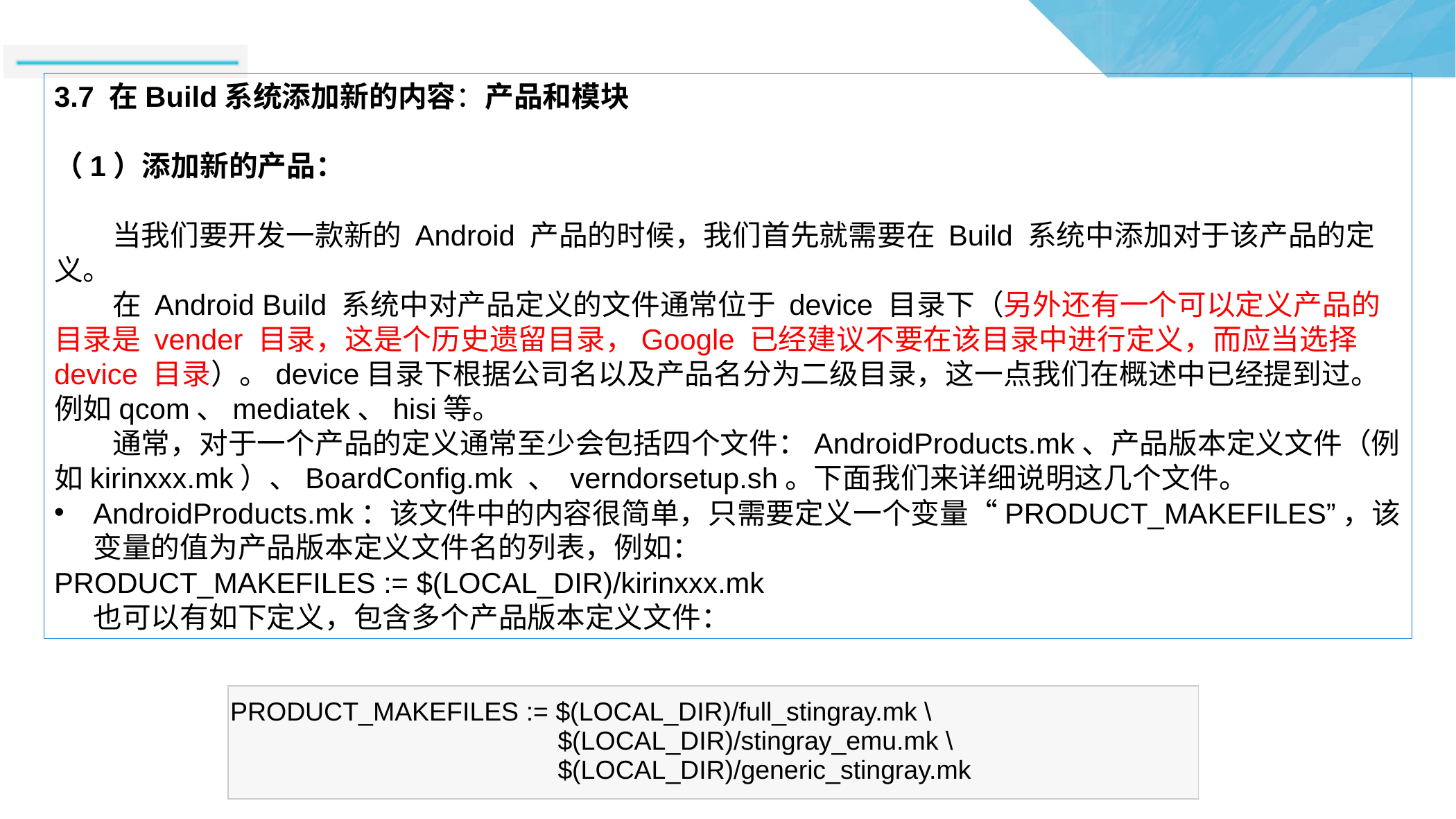

3.7 在Build系统添加新的内容：产品和模块

（1）添加新的产品：

        当我们要开发一款新的 Android 产品的时候，我们首先就需要在 Build 系统中添加对于该产品的定义。
        在 Android Build 系统中对产品定义的文件通常位于 device 目录下（另外还有一个可以定义产品的目录是 vender 目录，这是个历史遗留目录，Google 已经建议不要在该目录中进行定义，而应当选择 device 目录）。device目录下根据公司名以及产品名分为二级目录，这一点我们在概述中已经提到过。例如qcom、mediatek、hisi等。
        通常，对于一个产品的定义通常至少会包括四个文件：AndroidProducts.mk、产品版本定义文件（例如kirinxxx.mk）、BoardConfig.mk 、 verndorsetup.sh。下面我们来详细说明这几个文件。
AndroidProducts.mk：该文件中的内容很简单，只需要定义一个变量“PRODUCT_MAKEFILES”，该变量的值为产品版本定义文件名的列表，例如：
PRODUCT_MAKEFILES := $(LOCAL_DIR)/kirinxxx.mk
     也可以有如下定义，包含多个产品版本定义文件：
| PRODUCT\_MAKEFILES := $(LOCAL\_DIR)/full\_stingray.mk \ $(LOCAL\_DIR)/stingray\_emu.mk \ $(LOCAL\_DIR)/generic\_stingray.mk |
| --- |